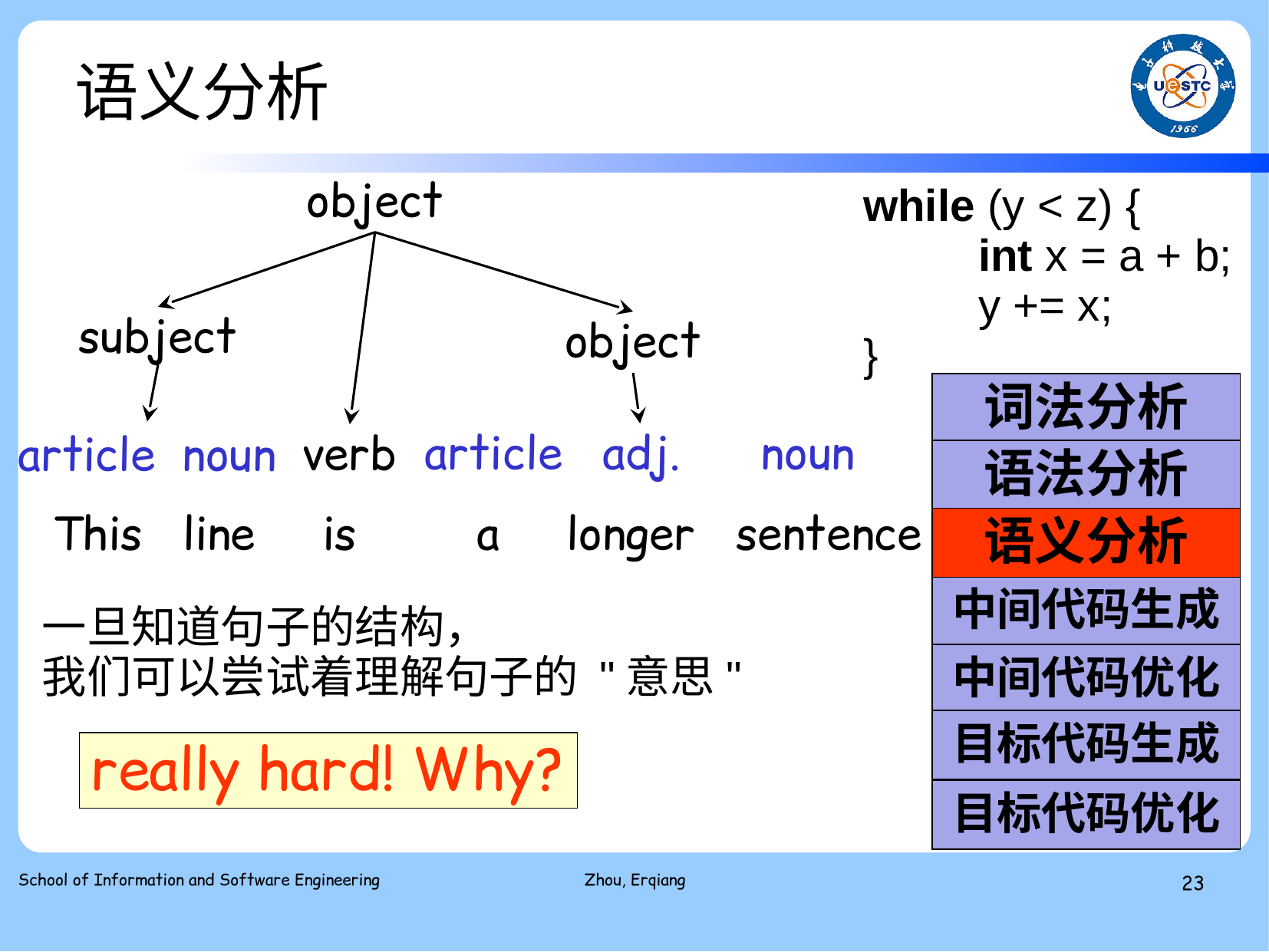

语义分析
object
while (y < z) {
	int x = a + b;
	y += x;
}
subject
object
词法分析
article   adj.      noun
verb
article  noun
语法分析
This   line     is         a     longer   sentence
语义分析
中间代码生成
一旦知道句子的结构，
我们可以尝试着理解句子的 "意思"
中间代码优化
目标代码生成
really hard! Why?
目标代码优化
School of Information and Software Engineering
Zhou, Erqiang
23